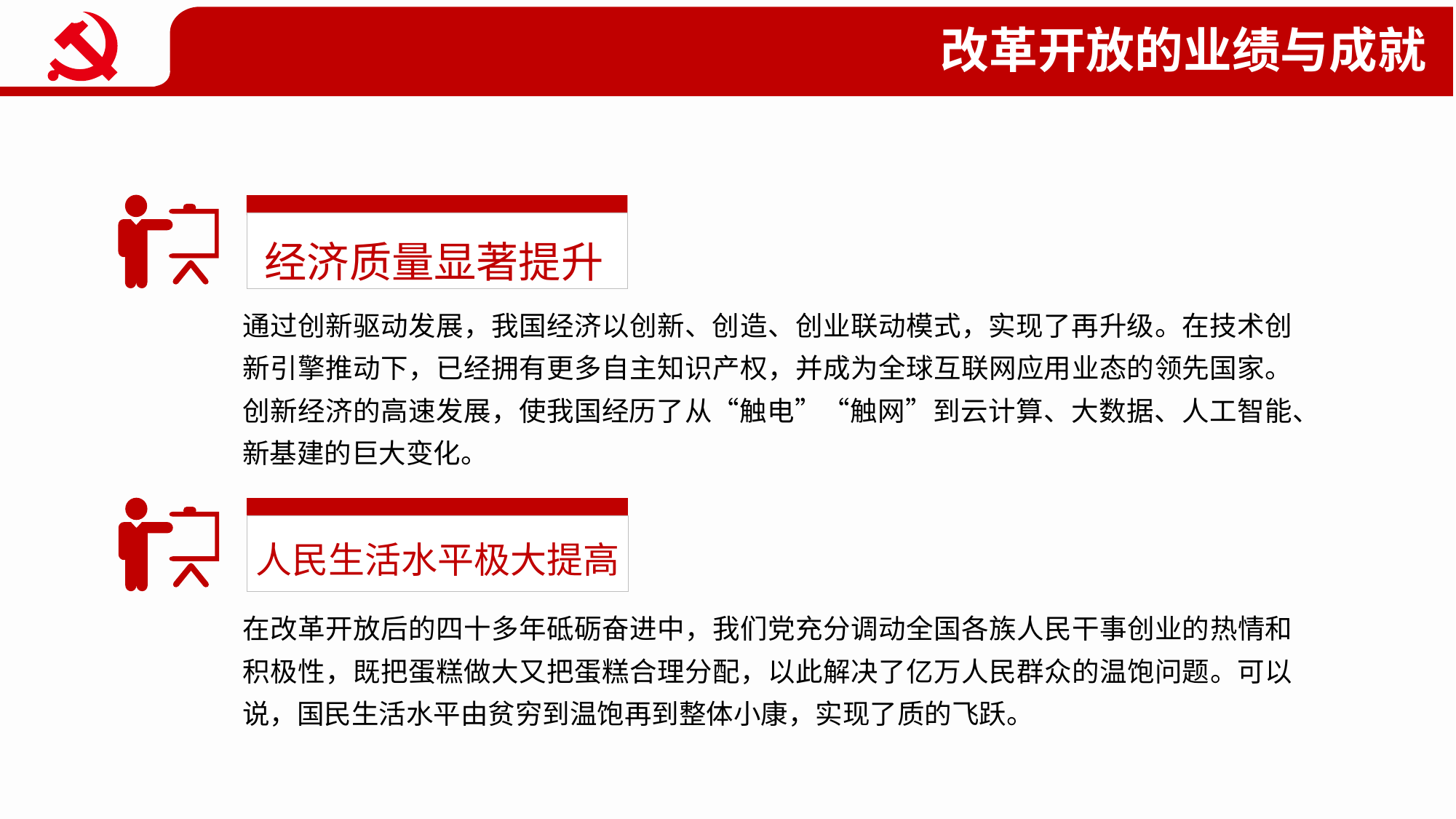

经济质量显著提升

通过创新驱动发展，我国经济以创新、创造、创业联动模式，实现了再升级。在技术创新引擎推动下，已经拥有更多自主知识产权，并成为全球互联网应用业态的领先国家。创新经济的高速发展，使我国经历了从“触电”“触网”到云计算、大数据、人工智能、新基建的巨大变化。

人民生活水平极大提高

在改革开放后的四十多年砥砺奋进中，我们党充分调动全国各族人民干事创业的热情和积极性，既把蛋糕做大又把蛋糕合理分配，以此解决了亿万人民群众的温饱问题。可以说，国民生活水平由贫穷到温饱再到整体小康，实现了质的飞跃。